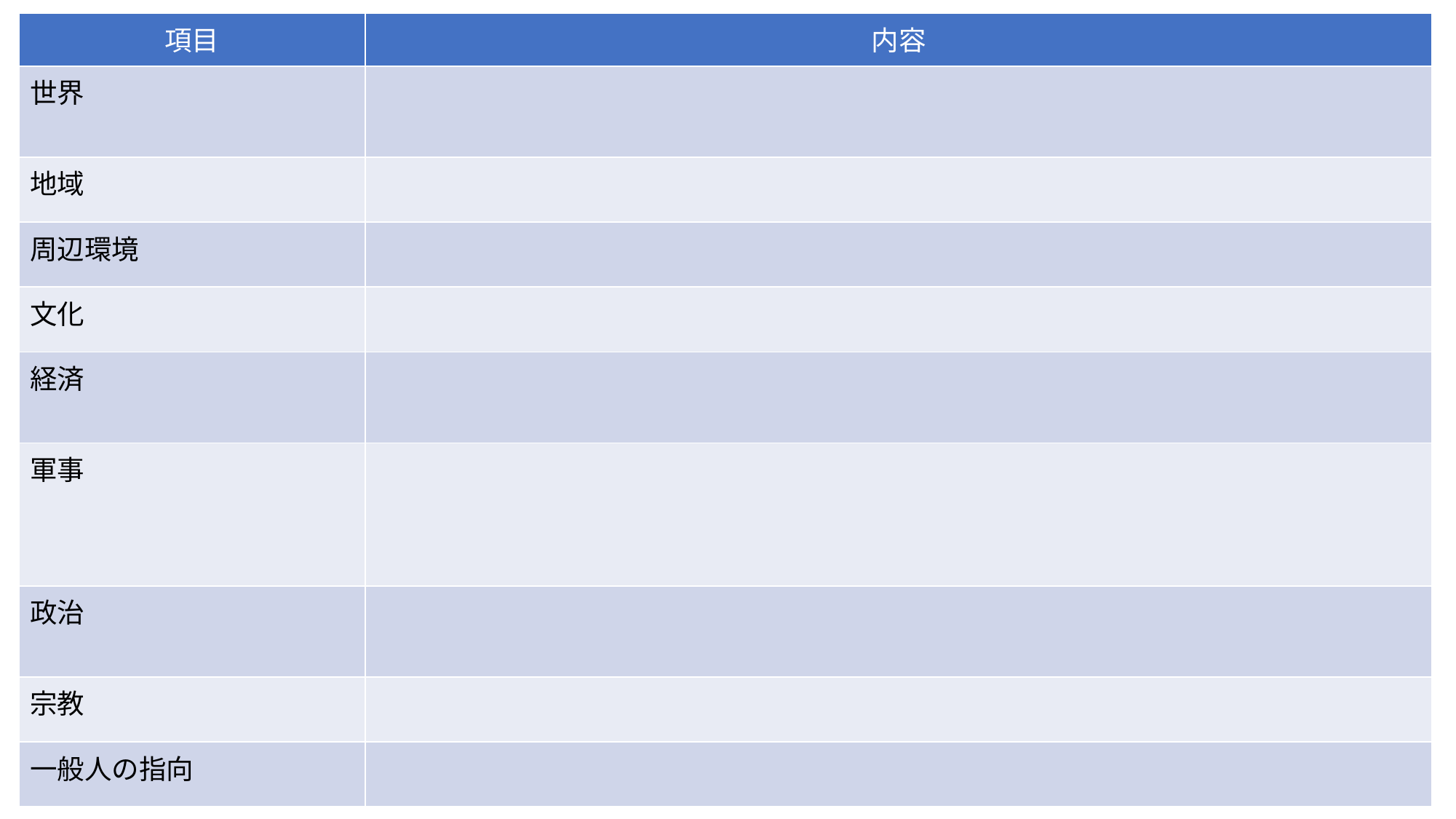

| 項目 | 内容 |
| --- | --- |
| 世界 |  |
| 地域 |  |
| 周辺環境 |  |
| 文化 |  |
| 経済 |  |
| 軍事 |  |
| 政治 |  |
| 宗教 |  |
| 一般人の指向 |  |